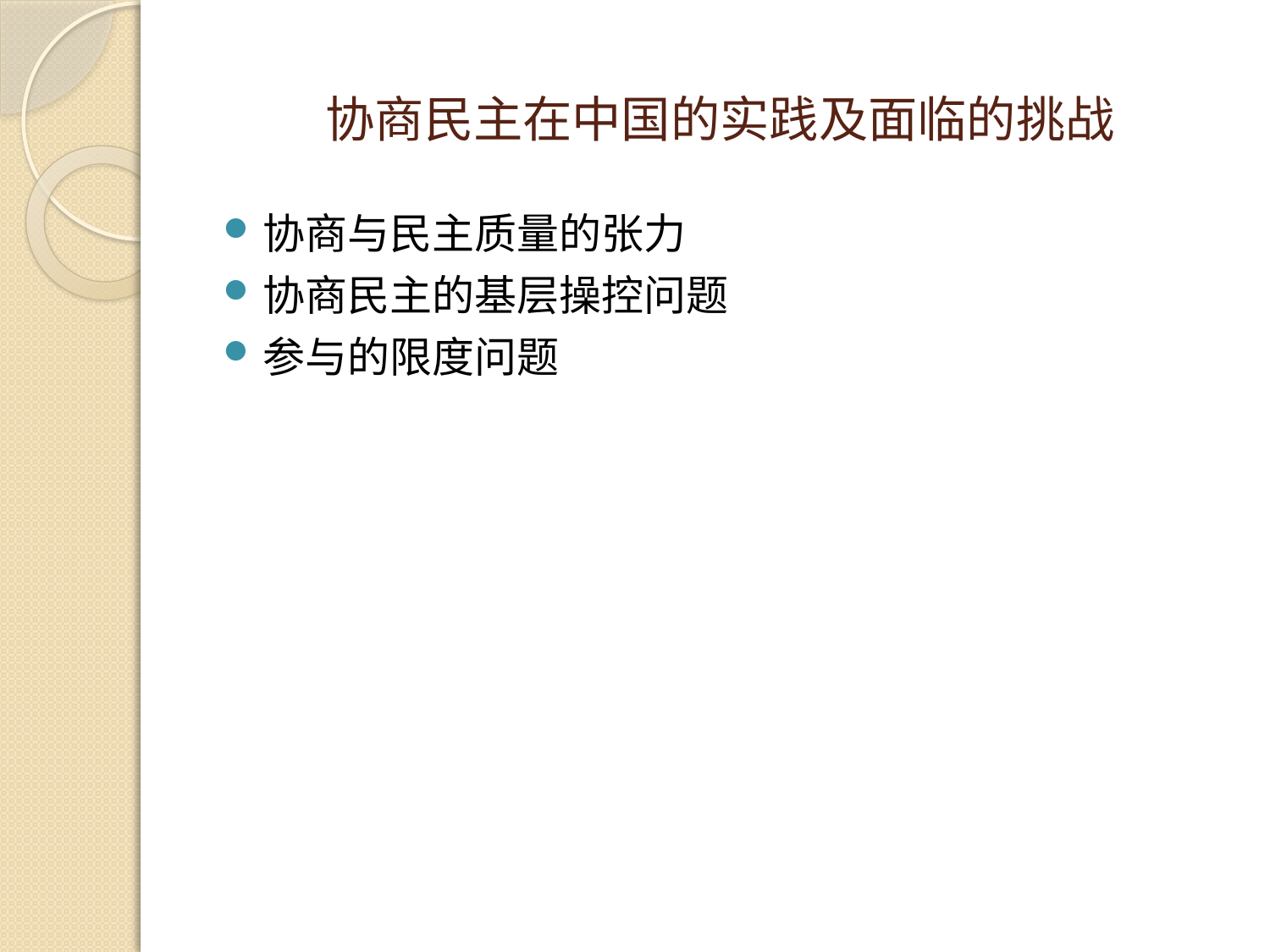

# 协商民主在中国的实践及面临的挑战
协商与民主质量的张力
协商民主的基层操控问题
参与的限度问题